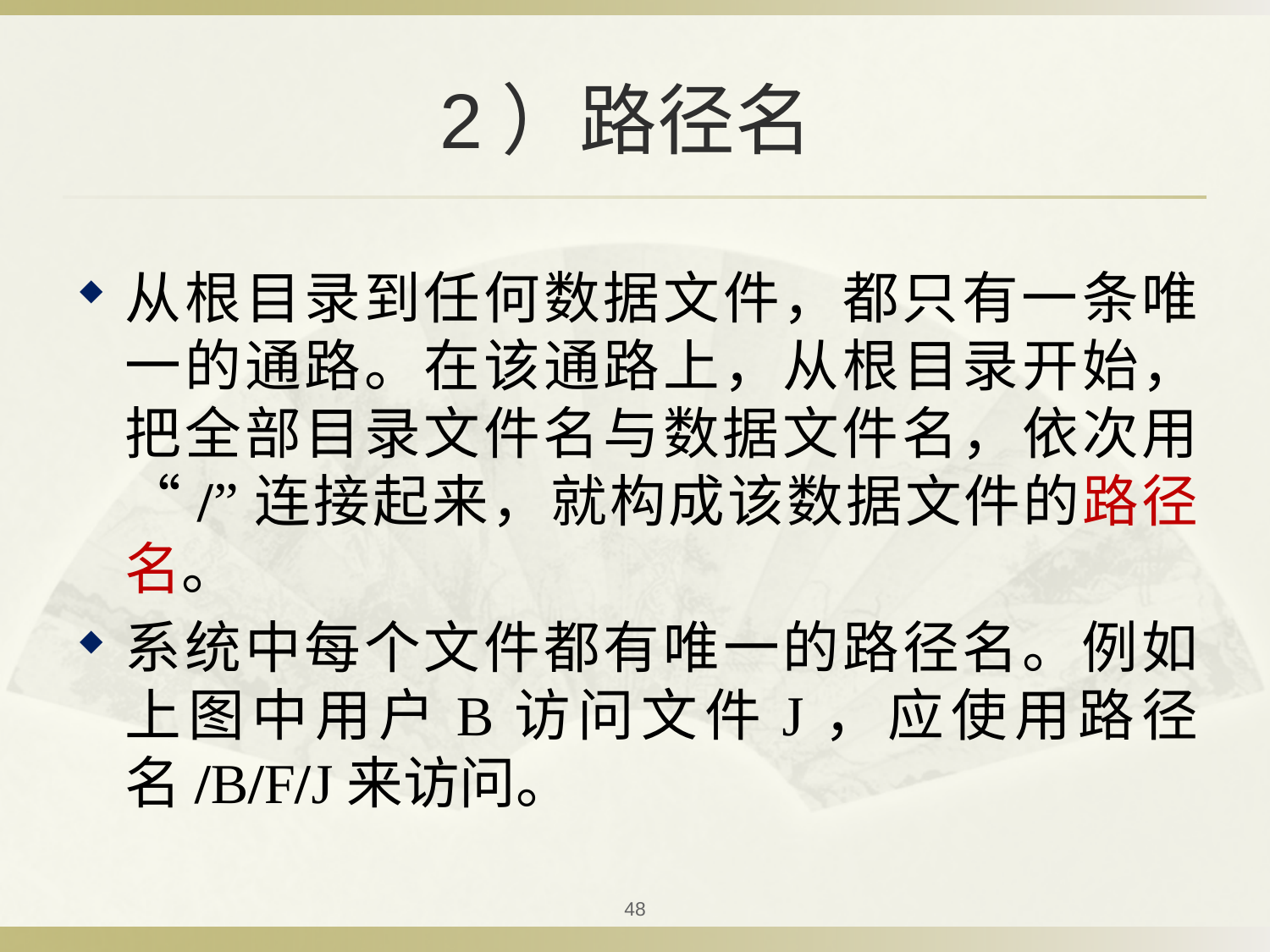

# 2）路径名
从根目录到任何数据文件，都只有一条唯一的通路。在该通路上，从根目录开始，把全部目录文件名与数据文件名，依次用“/”连接起来，就构成该数据文件的路径名。
系统中每个文件都有唯一的路径名。例如上图中用户B访问文件J，应使用路径名/B/F/J来访问。
48